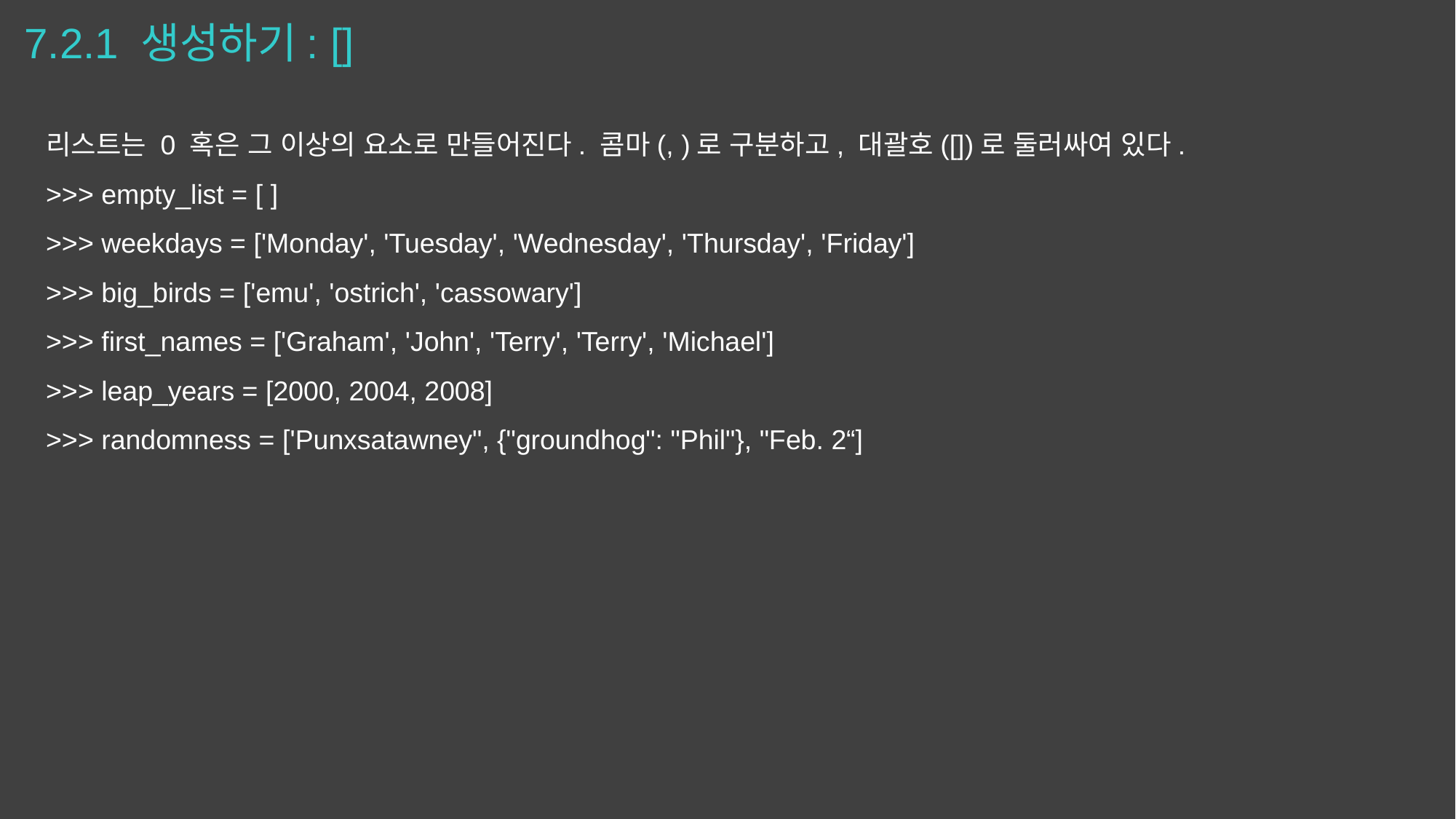

# 7.2.1 생성하기: []
리스트는 0 혹은 그 이상의 요소로 만들어진다. 콤마(, )로 구분하고, 대괄호([])로 둘러싸여 있다.
>>> empty_list = [ ]
>>> weekdays = ['Monday', 'Tuesday', 'Wednesday', 'Thursday', 'Friday']
>>> big_birds = ['emu', 'ostrich', 'cassowary']
>>> first_names = ['Graham', 'John', 'Terry', 'Terry', 'Michael']
>>> leap_years = [2000, 2004, 2008]
>>> randomness = ['Punxsatawney", {"groundhog": "Phil"}, "Feb. 2“]